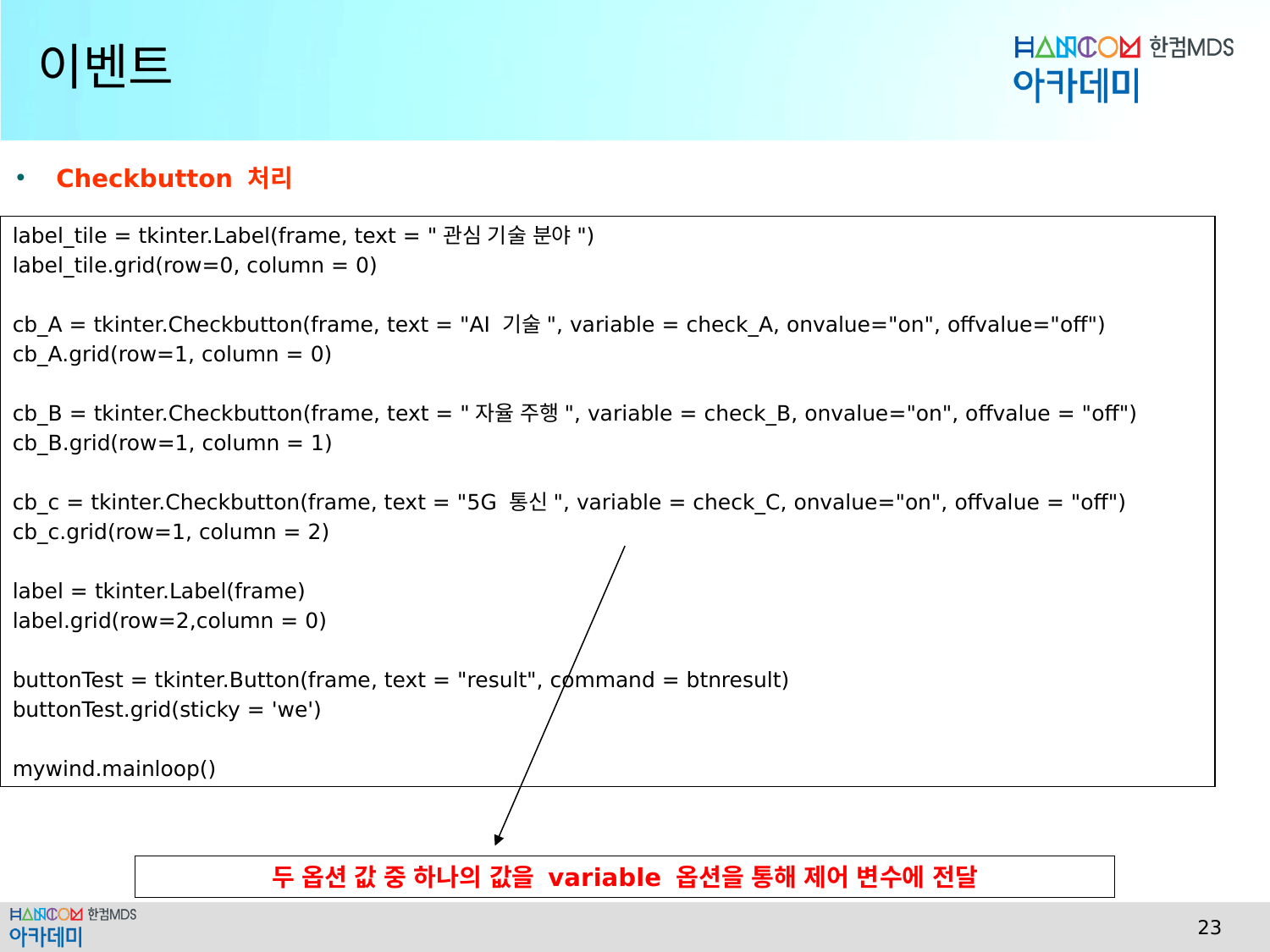

# 이벤트
Checkbutton 처리
label_tile = tkinter.Label(frame, text = "관심 기술 분야")
label_tile.grid(row=0, column = 0)

cb_A = tkinter.Checkbutton(frame, text = "AI 기술", variable = check_A, onvalue="on", offvalue="off")
cb_A.grid(row=1, column = 0)

cb_B = tkinter.Checkbutton(frame, text = "자율 주행", variable = check_B, onvalue="on", offvalue = "off")
cb_B.grid(row=1, column = 1)

cb_c = tkinter.Checkbutton(frame, text = "5G 통신", variable = check_C, onvalue="on", offvalue = "off")
cb_c.grid(row=1, column = 2)

label = tkinter.Label(frame)
label.grid(row=2,column = 0)

buttonTest = tkinter.Button(frame, text = "result", command = btnresult)
buttonTest.grid(sticky = 'we')

mywind.mainloop()
두 옵션 값 중 하나의 값을 variable 옵션을 통해 제어 변수에 전달
                               23